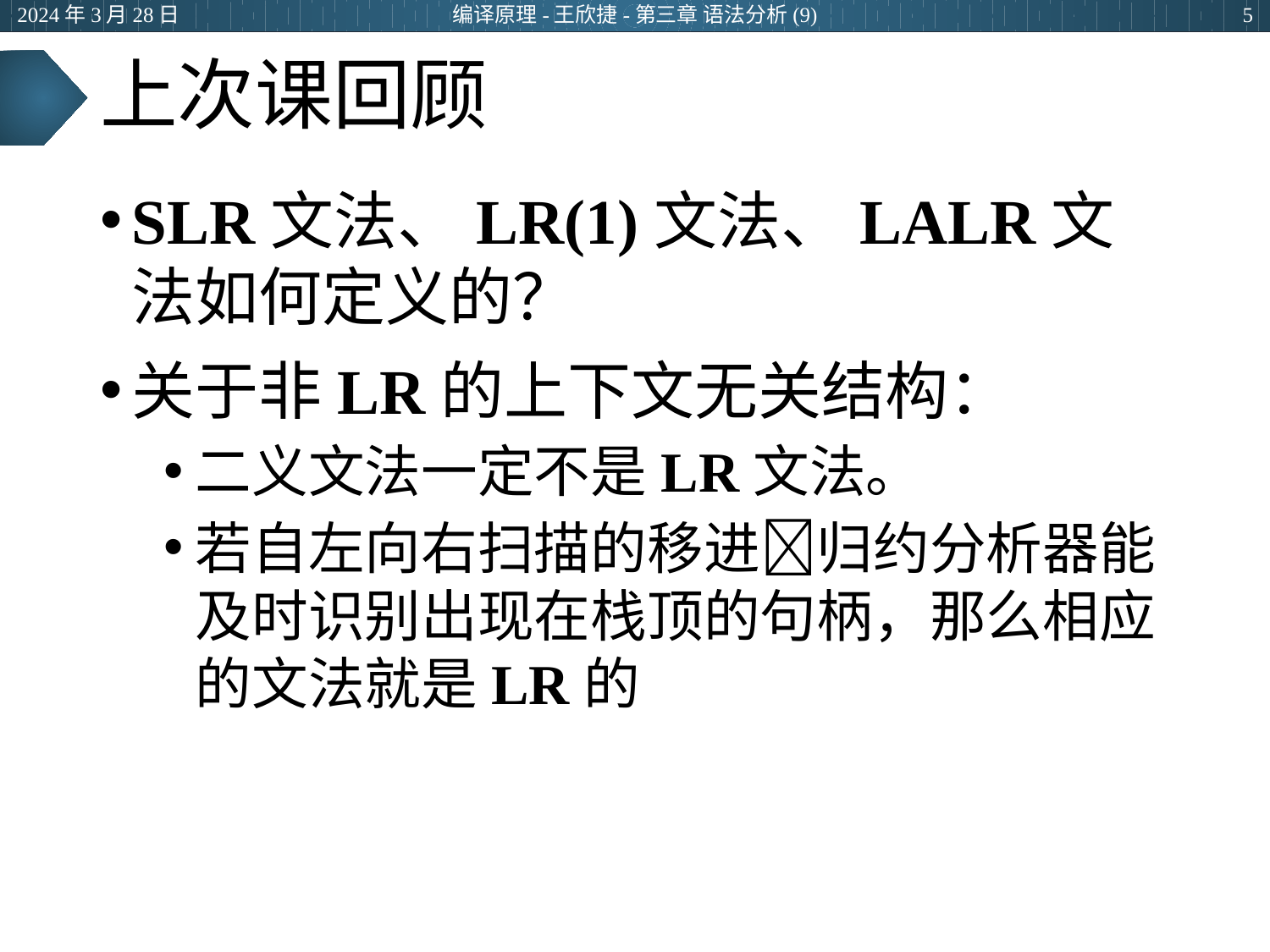

2024年3月28日
编译原理-王欣捷-第三章 语法分析(9)
5
# 上次课回顾
SLR文法、LR(1)文法、LALR文法如何定义的？
关于非LR的上下文无关结构：
二义文法一定不是LR文法。
若自左向右扫描的移进−归约分析器能及时识别出现在栈顶的句柄，那么相应的文法就是LR的